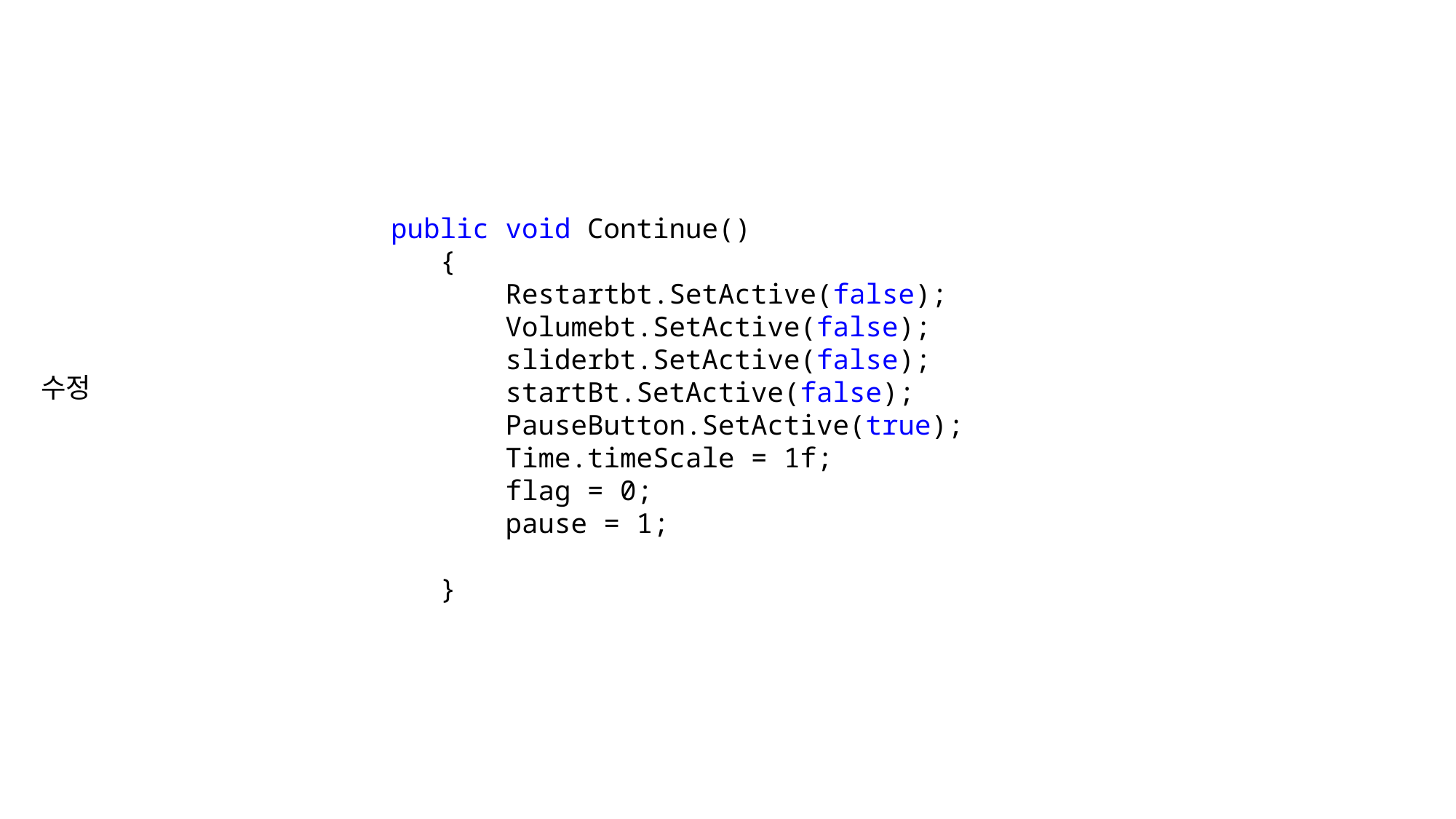

public void Continue()
    {
        Restartbt.SetActive(false);
        Volumebt.SetActive(false);
        sliderbt.SetActive(false);
        startBt.SetActive(false);
        PauseButton.SetActive(true);
        Time.timeScale = 1f;
        flag = 0;
        pause = 1;

    }
수정